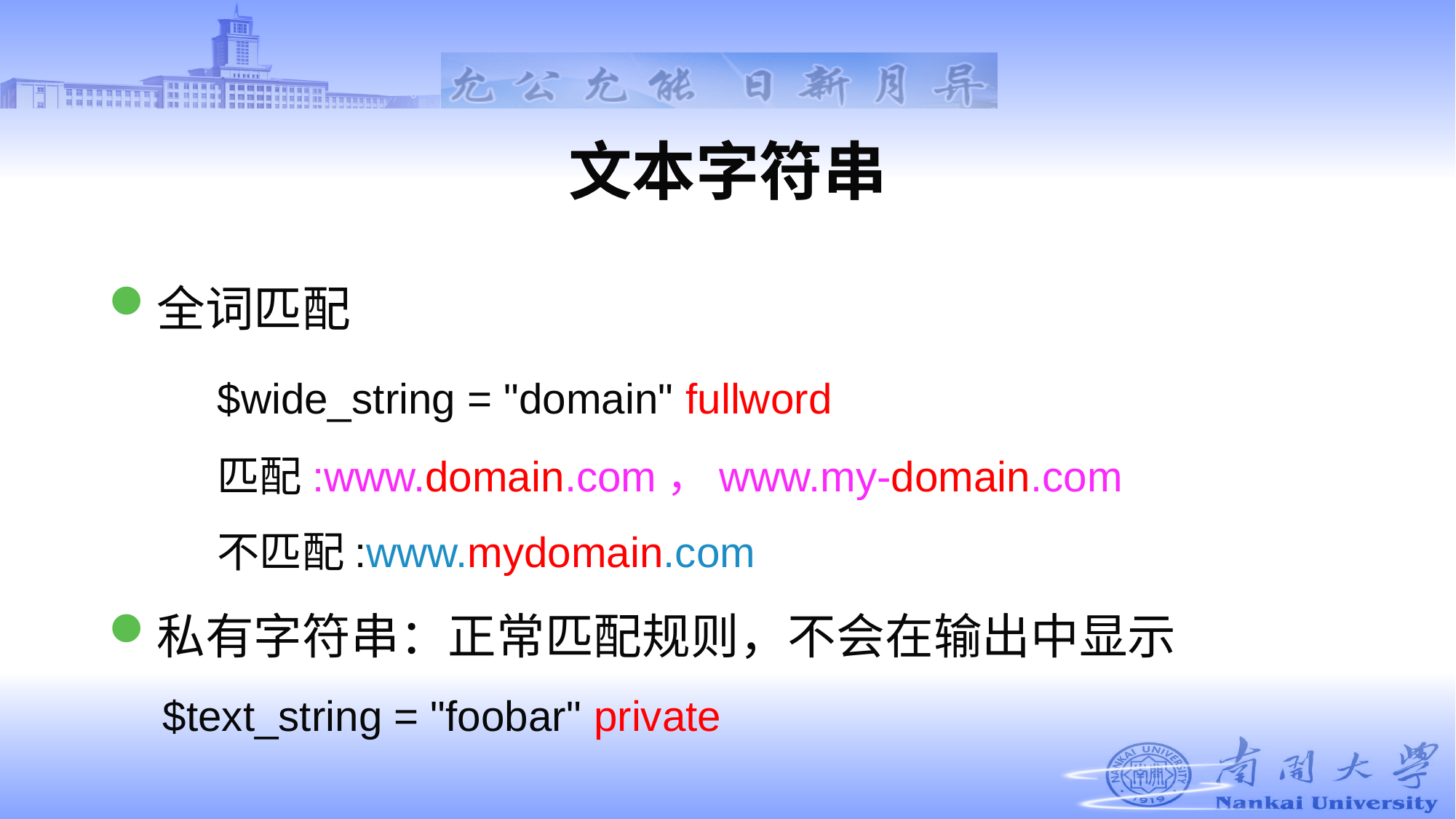

# 文本字符串
全词匹配
	$wide_string = "domain" fullword
	匹配:www.domain.com，www.my-domain.com
	不匹配:www.mydomain.com
私有字符串：正常匹配规则，不会在输出中显示
$text_string = "foobar" private